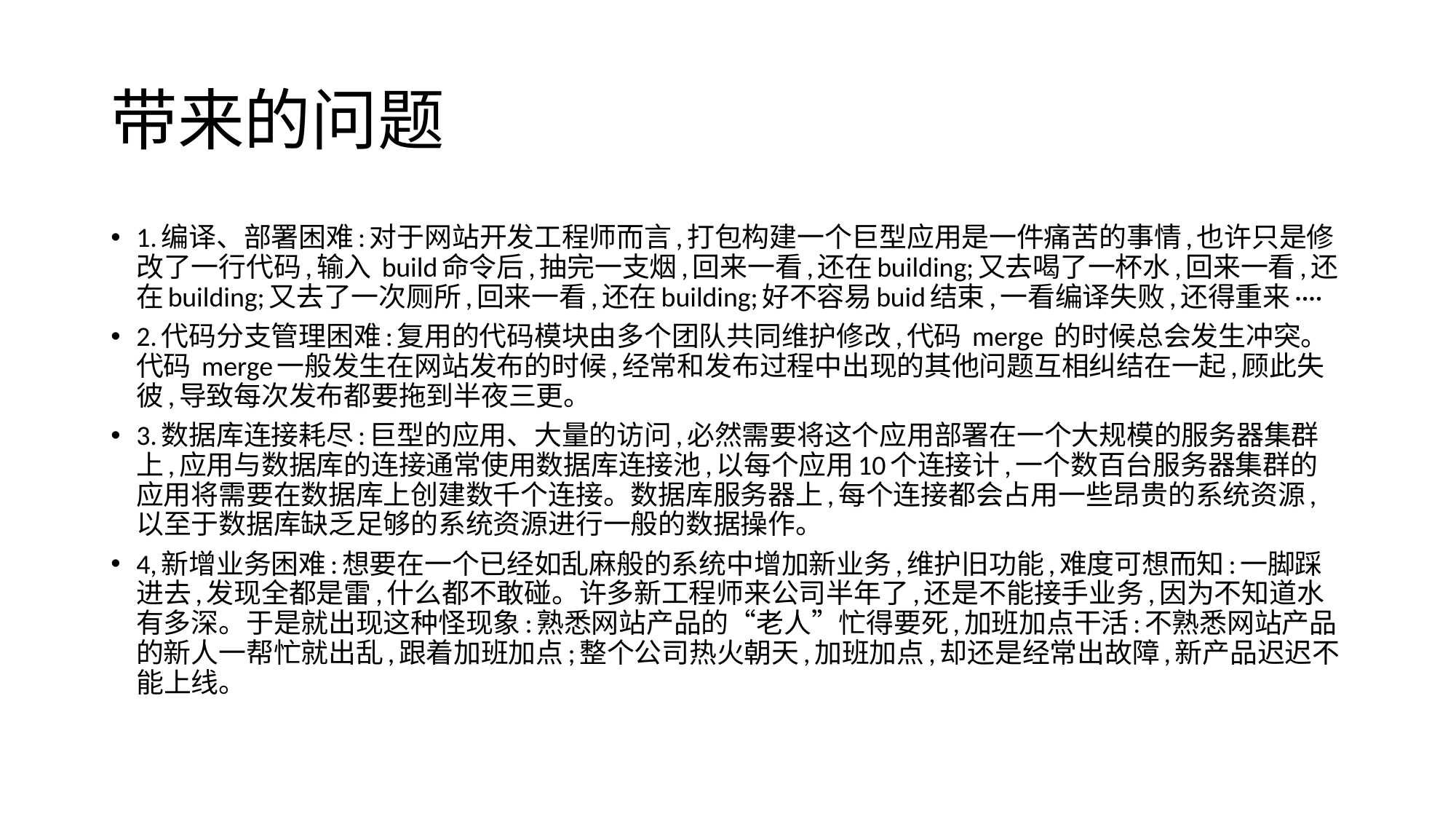

# 带来的问题
1.编译、部署困难:对于网站开发工程师而言,打包构建一个巨型应用是一件痛苦的事情,也许只是修改了一行代码,输入 build命令后,抽完一支烟,回来一看,还在building;又去喝了一杯水,回来一看,还在building;又去了一次厕所,回来一看,还在building;好不容易buid结束,一看编译失败,还得重来····
2.代码分支管理困难:复用的代码模块由多个团队共同维护修改,代码 merge 的时候总会发生冲突。代码 merge一般发生在网站发布的时候,经常和发布过程中出现的其他问题互相纠结在一起,顾此失彼,导致每次发布都要拖到半夜三更。
3.数据库连接耗尽:巨型的应用、大量的访问,必然需要将这个应用部署在一个大规模的服务器集群上,应用与数据库的连接通常使用数据库连接池,以每个应用10个连接计,一个数百台服务器集群的应用将需要在数据库上创建数千个连接。数据库服务器上,每个连接都会占用一些昂贵的系统资源,以至于数据库缺乏足够的系统资源进行一般的数据操作。
4,新增业务困难:想要在一个已经如乱麻般的系统中增加新业务,维护旧功能,难度可想而知:一脚踩进去,发现全都是雷,什么都不敢碰。许多新工程师来公司半年了,还是不能接手业务,因为不知道水有多深。于是就出现这种怪现象:熟悉网站产品的“老人”忙得要死,加班加点干活:不熟悉网站产品的新人一帮忙就出乱,跟着加班加点;整个公司热火朝天,加班加点,却还是经常出故障,新产品迟迟不能上线。